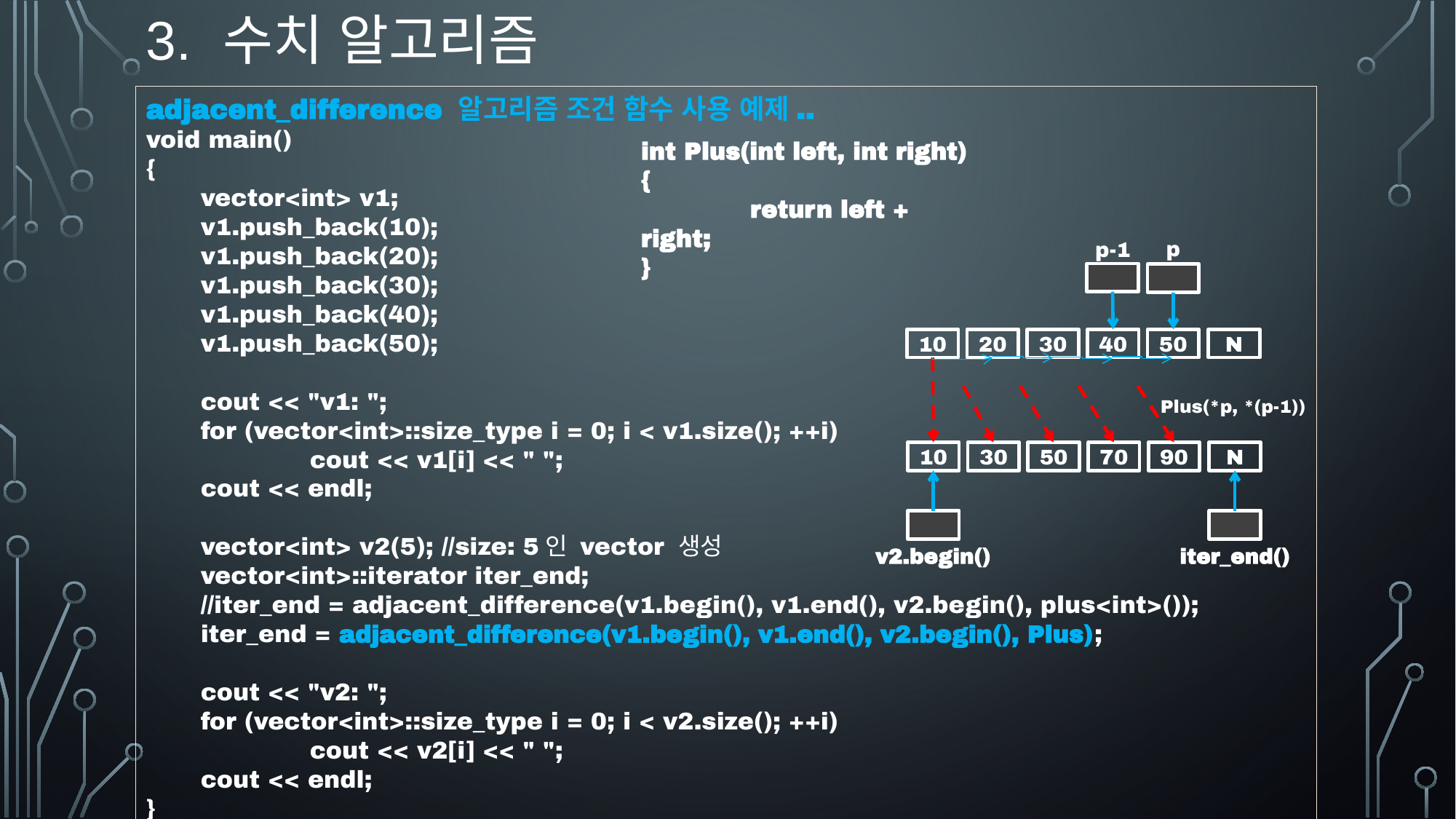

# 3. 수치 알고리즘
adjacent_difference 알고리즘 조건 함수 사용 예제..
void main()
{
vector<int> v1;
v1.push_back(10);
v1.push_back(20);
v1.push_back(30);
v1.push_back(40);
v1.push_back(50);

cout << "v1: ";
for (vector<int>::size_type i = 0; i < v1.size(); ++i)
	cout << v1[i] << " ";
cout << endl;

vector<int> v2(5); //size: 5인 vector 생성
vector<int>::iterator iter_end;
//iter_end = adjacent_difference(v1.begin(), v1.end(), v2.begin(), plus<int>());
iter_end = adjacent_difference(v1.begin(), v1.end(), v2.begin(), Plus);

cout << "v2: ";
for (vector<int>::size_type i = 0; i < v2.size(); ++i)
	cout << v2[i] << " ";
cout << endl;
}
int Plus(int left, int right)
{
	return left + right;
}
p
p-1

10
20
30
40
50
N
Plus(*p, *(p-1))
10
30
50
70
90
N

v2.begin()
iter_end()